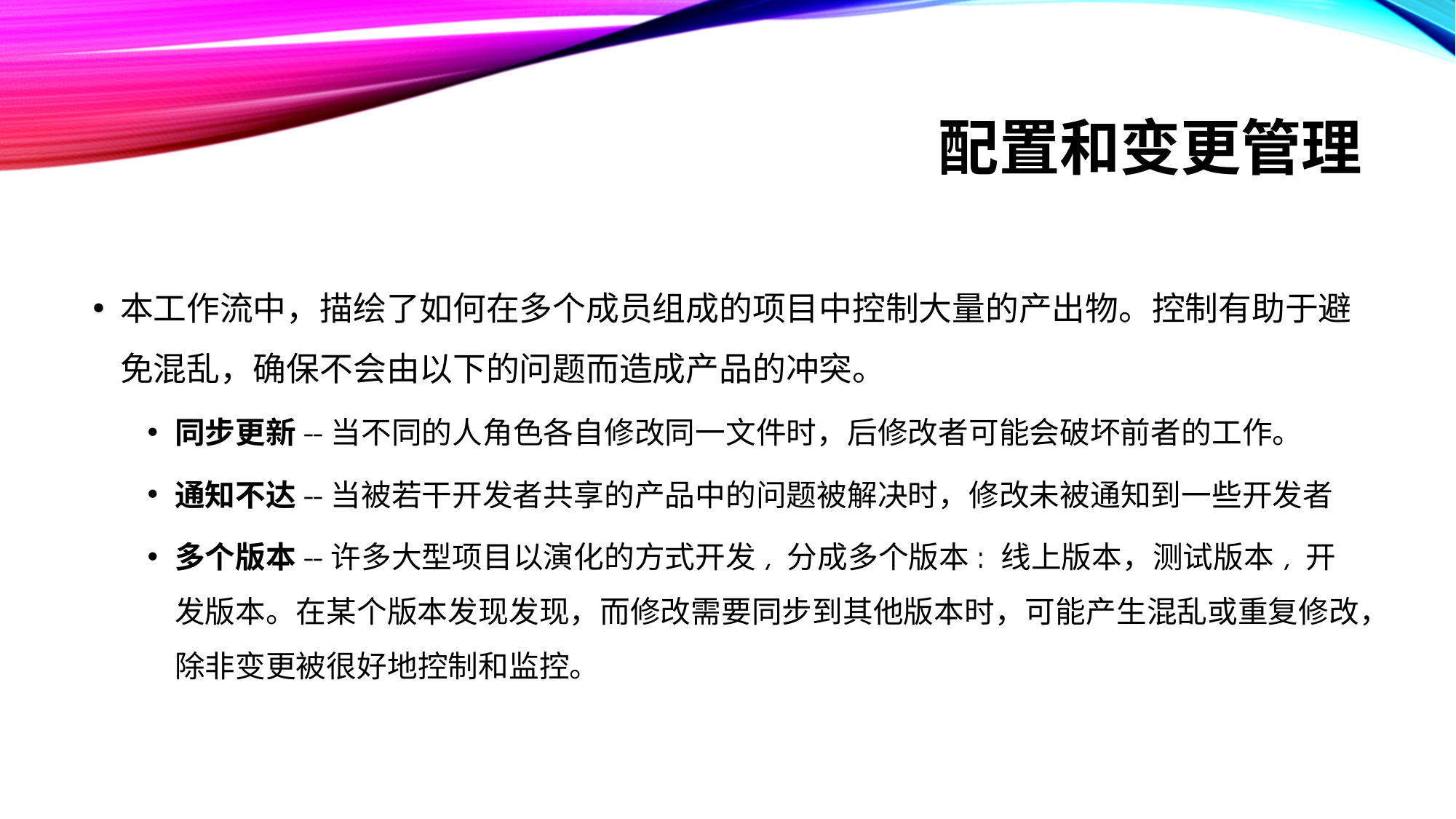

# 配置和变更管理
本工作流中，描绘了如何在多个成员组成的项目中控制大量的产出物。控制有助于避免混乱，确保不会由以下的问题而造成产品的冲突。
同步更新--当不同的人角色各自修改同一文件时，后修改者可能会破坏前者的工作。
通知不达--当被若干开发者共享的产品中的问题被解决时，修改未被通知到一些开发者
多个版本--许多大型项目以演化的方式开发, 分成多个版本: 线上版本，测试版本, 开发版本。在某个版本发现发现，而修改需要同步到其他版本时，可能产生混乱或重复修改，除非变更被很好地控制和监控。